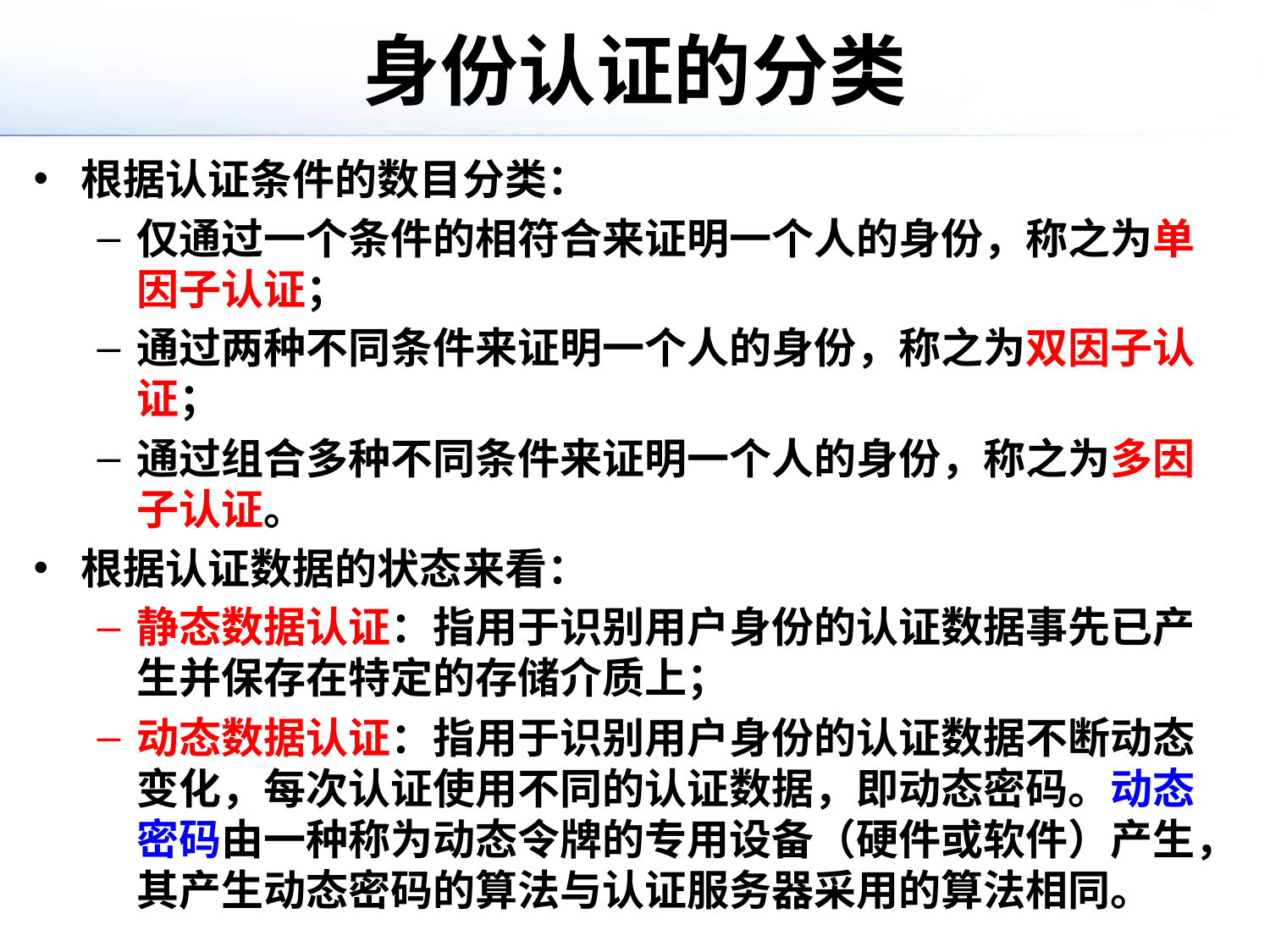

# 身份认证的分类
根据认证条件的数目分类：
仅通过一个条件的相符合来证明一个人的身份，称之为单因子认证；
通过两种不同条件来证明一个人的身份，称之为双因子认证；
通过组合多种不同条件来证明一个人的身份，称之为多因子认证。
根据认证数据的状态来看：
静态数据认证：指用于识别用户身份的认证数据事先已产生并保存在特定的存储介质上；
动态数据认证：指用于识别用户身份的认证数据不断动态变化，每次认证使用不同的认证数据，即动态密码。动态密码由一种称为动态令牌的专用设备（硬件或软件）产生，其产生动态密码的算法与认证服务器采用的算法相同。